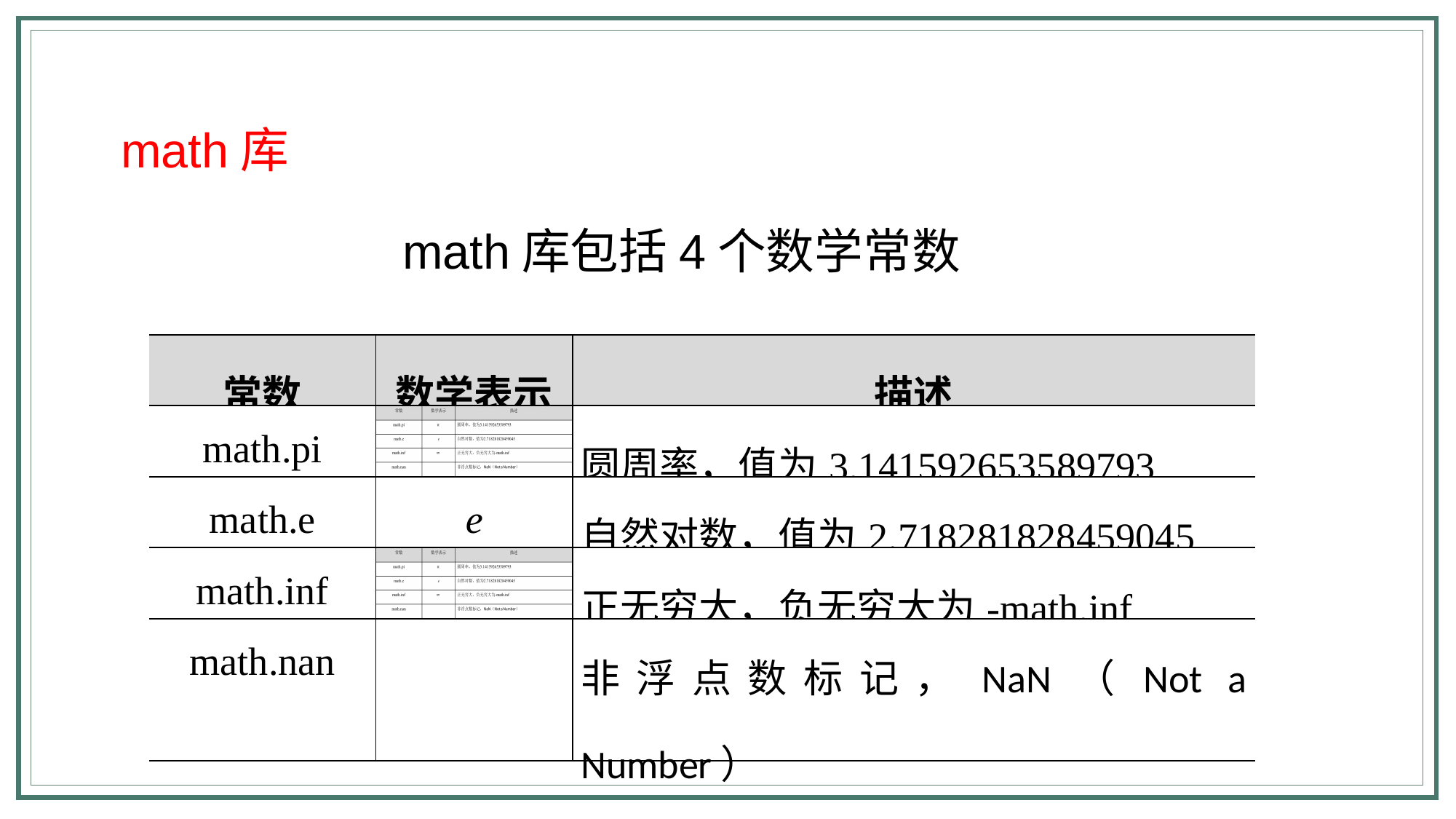

math库
    math库包括4个数学常数
| 常数 | 数学表示 | 描述 |
| --- | --- | --- |
| math.pi |  | 圆周率，值为3.141592653589793 |
| math.e | e | 自然对数，值为2.718281828459045 |
| math.inf |  | 正无穷大，负无穷大为-math.inf |
| math.nan |  | 非浮点数标记，NaN（Not a Number） |